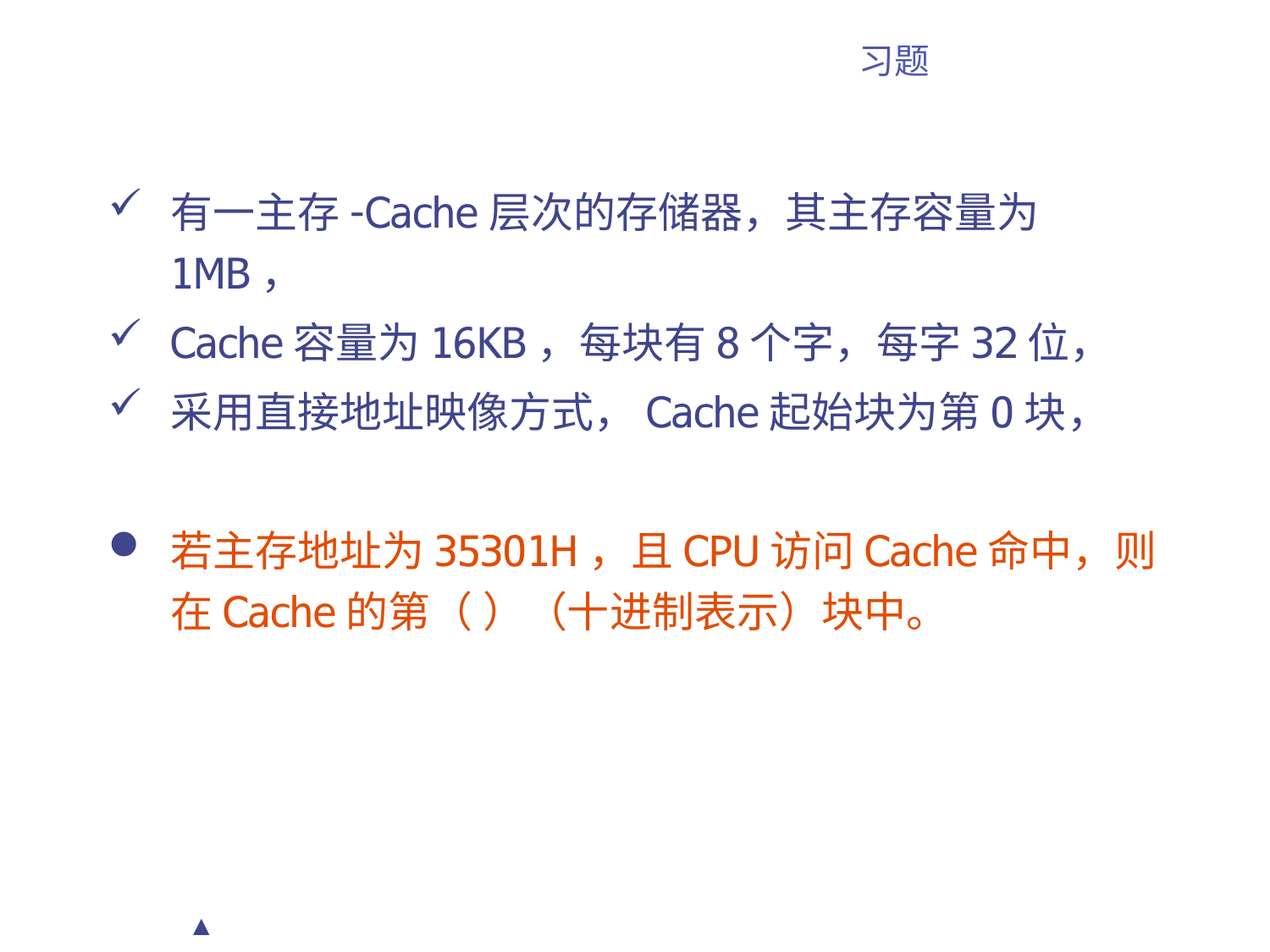

# 习题
有一主存-Cache层次的存储器，其主存容量为1MB，
Cache容量为16KB，每块有8个字，每字32位，
采用直接地址映像方式，Cache起始块为第0块，

若主存地址为35301H，且CPU访问Cache命中，则在Cache的第（ ）（十进制表示）块中。